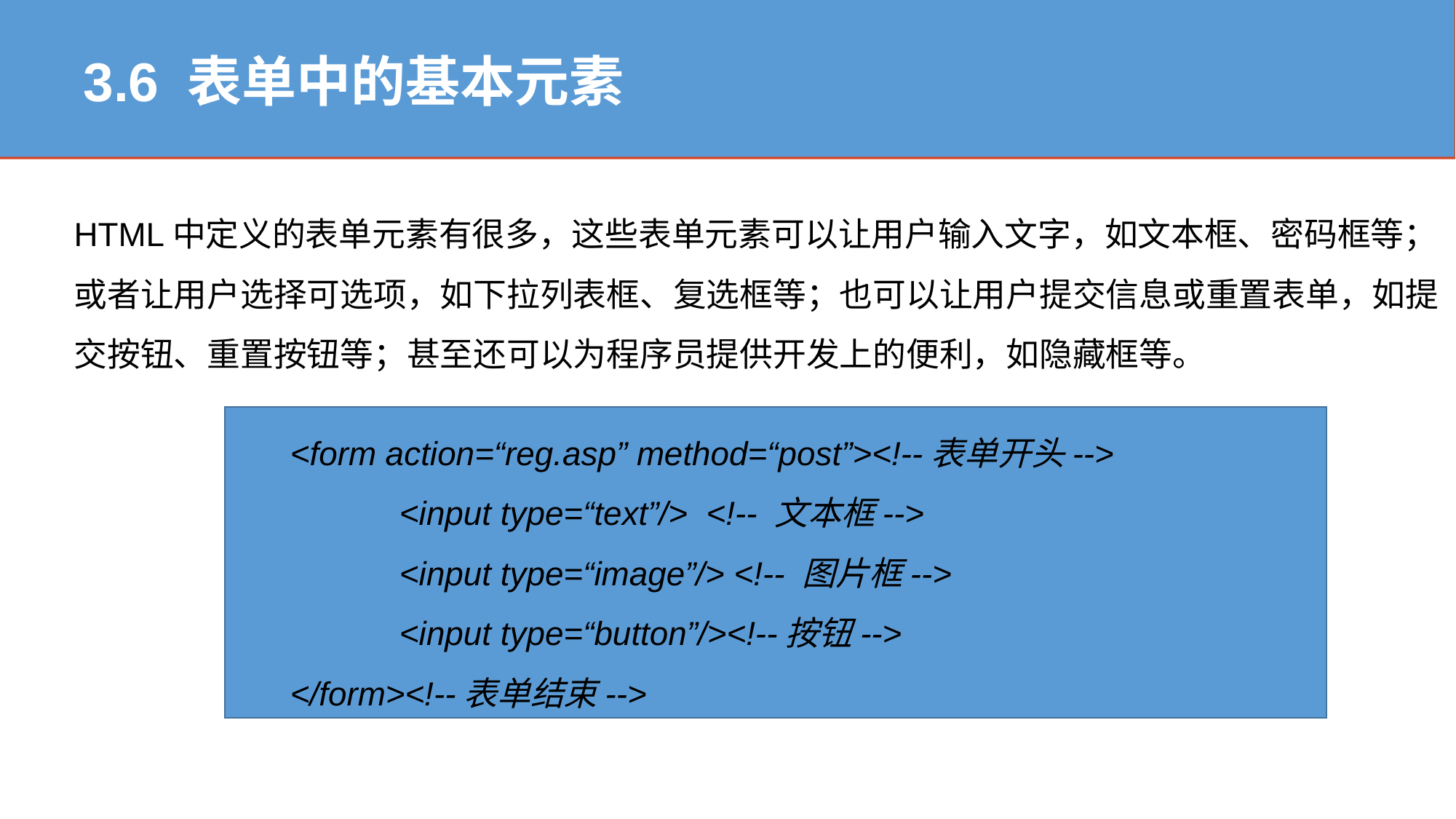

3.6 表单中的基本元素

HTML中定义的表单元素有很多，这些表单元素可以让用户输入文字，如文本框、密码框等；或者让用户选择可选项，如下拉列表框、复选框等；也可以让用户提交信息或重置表单，如提交按钮、重置按钮等；甚至还可以为程序员提供开发上的便利，如隐藏框等。

<form action=“reg.asp” method=“post”><!--表单开头-->
	<input type=“text”/>  <!-- 文本框-->
	<input type=“image”/> <!-- 图片框-->
	<input type=“button”/><!--按钮-->
</form><!--表单结束-->